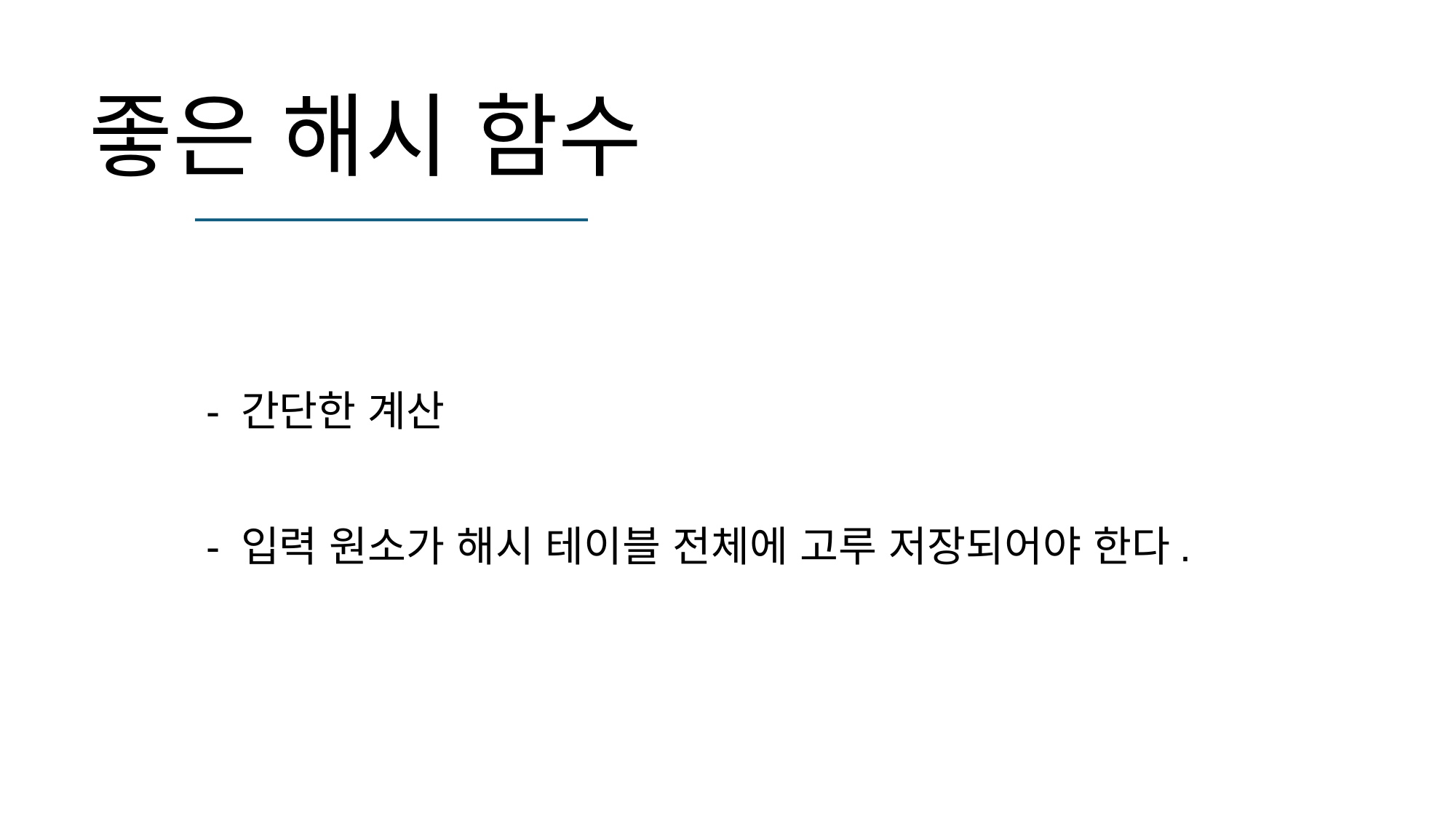

# 좋은 해시 함수

- 간단한 계산

- 입력 원소가 해시 테이블 전체에 고루 저장되어야 한다.